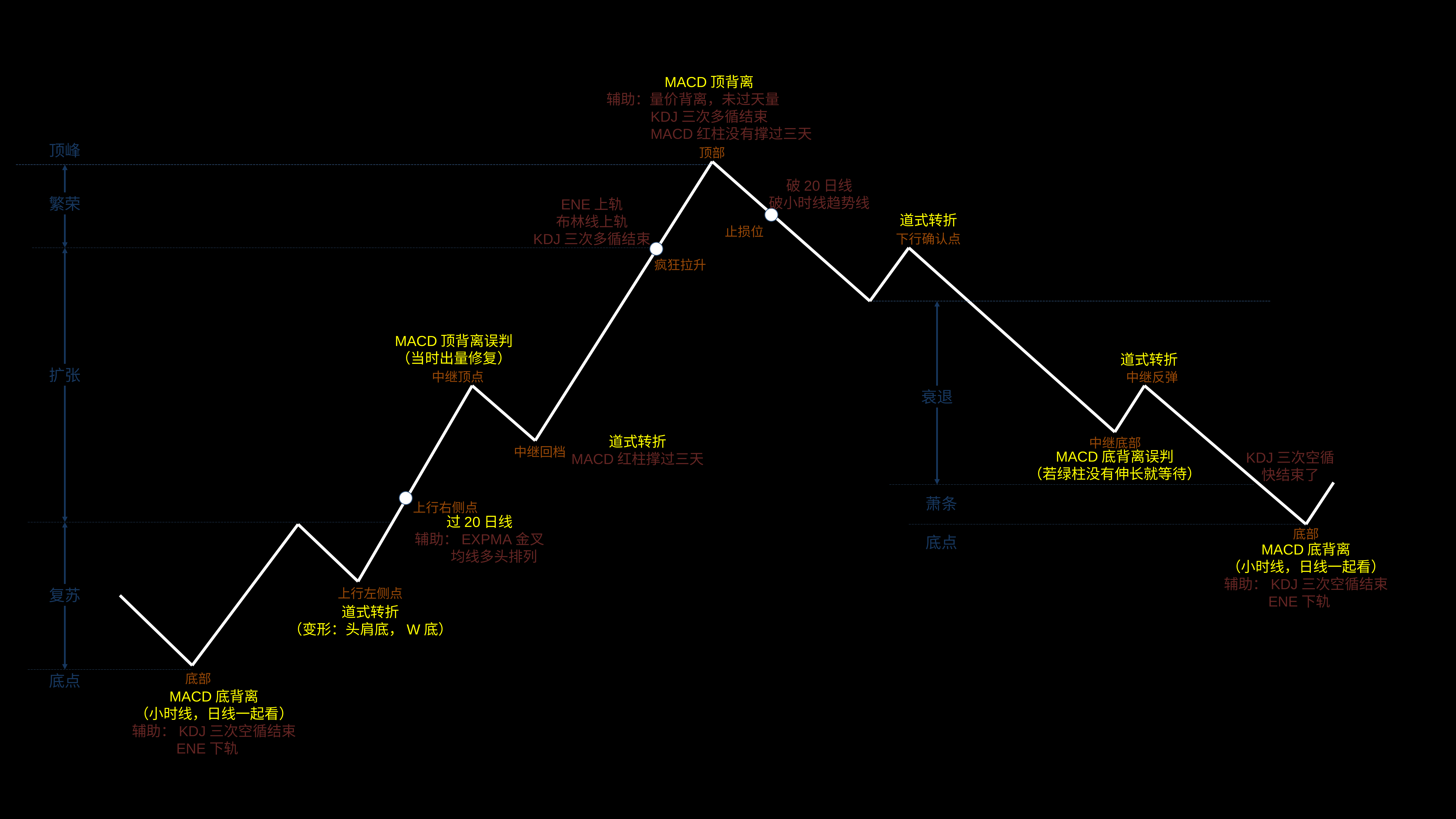

MACD顶背离
辅助：量价背离，未过天量
           KDJ三次多循结束
           MACD红柱没有撑过三天
顶峰
繁荣
扩张
衰退
萧条
底点
复苏
底点
顶部
下行确认点
中继顶点
中继反弹
中继底部
中继回档
底部
上行左侧点
底部
ENE上轨
布林线上轨
KDJ三次多循结束
道式转折

疯狂拉升
MACD顶背离误判
（当时出量修复）
道式转折
道式转折
MACD红柱撑过三天
MACD底背离误判
（若绿柱没有伸长就等待）
KDJ三次空循
快结束了

上行右侧点
过20日线
辅助：EXPMA金叉
          均线多头排列
MACD底背离
（小时线，日线一起看）
辅助：KDJ三次空循结束
           ENE下轨
道式转折
（变形：头肩底，W底）
MACD底背离
（小时线，日线一起看）
辅助：KDJ三次空循结束
           ENE下轨
破20日线
破小时线趋势线

止损位